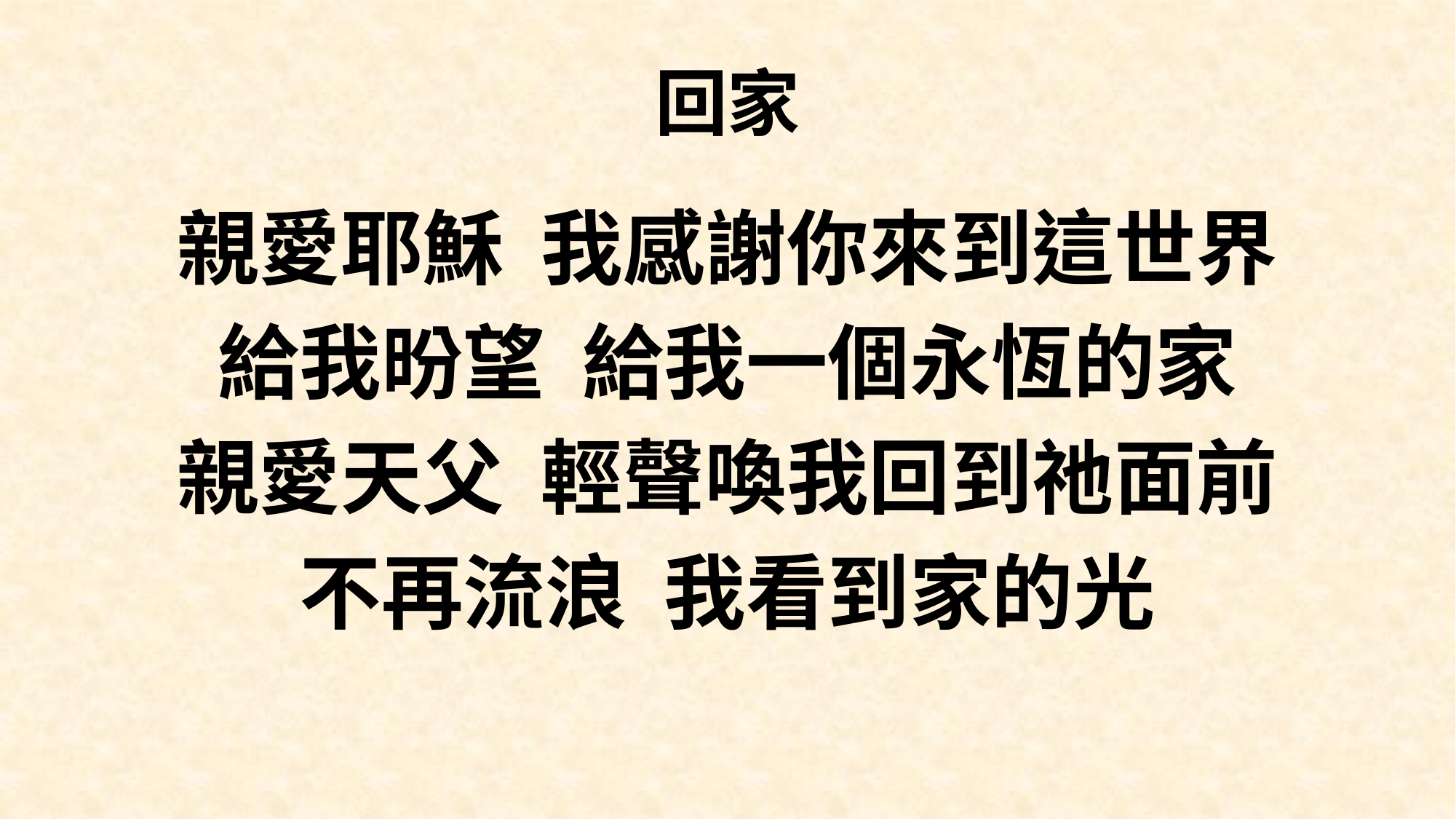

# 回家
親愛耶穌  我感謝你來到這世界
給我昐望  給我一個永恆的家
親愛天父  輕聲喚我回到祂面前
不再流浪  我看到家的光